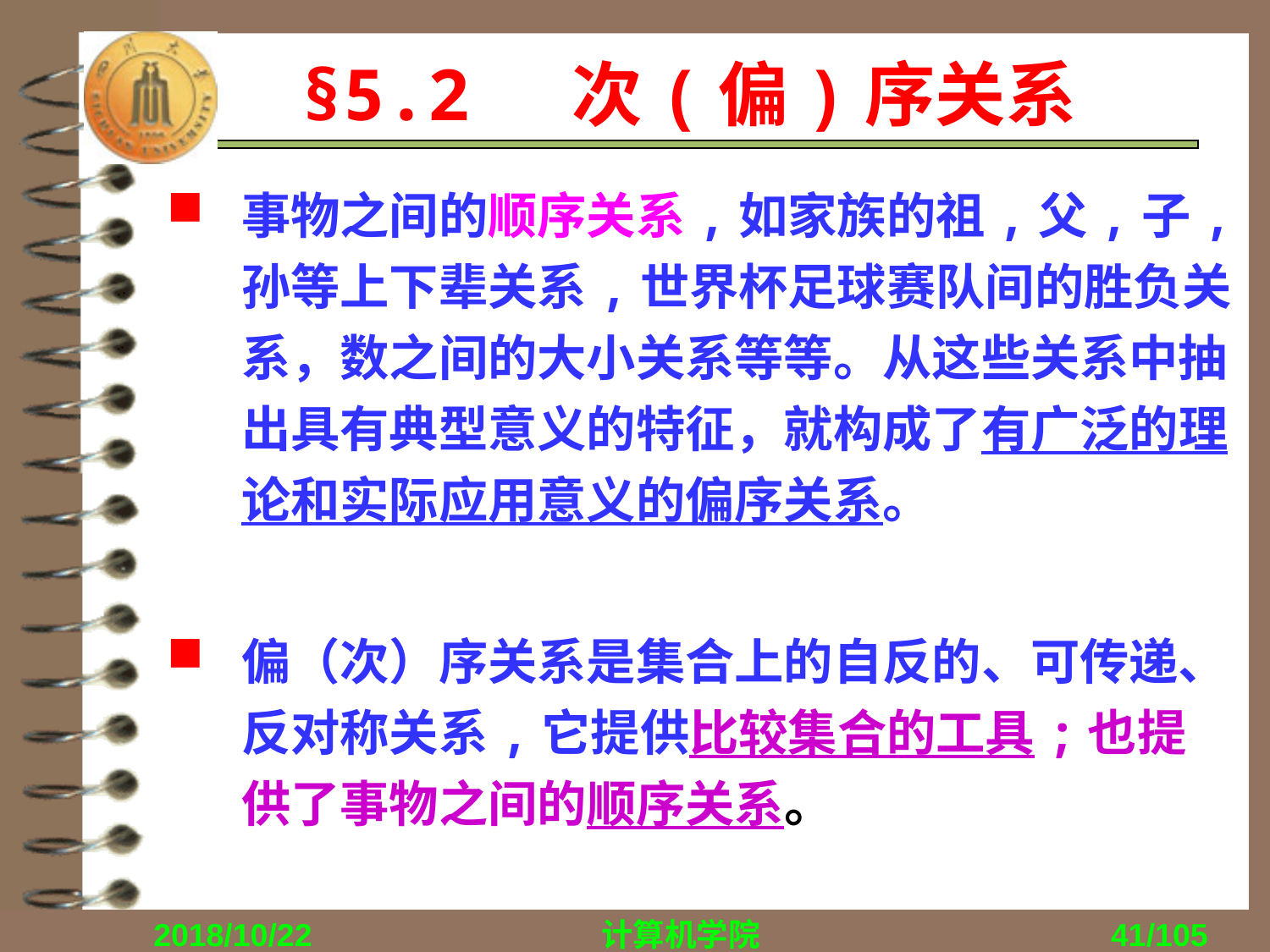

# §5.2  次(偏)序关系
事物之间的顺序关系,如家族的祖,父,子,孙等上下辈关系,世界杯足球赛队间的胜负关系，数之间的大小关系等等。从这些关系中抽出具有典型意义的特征，就构成了有广泛的理论和实际应用意义的偏序关系。

偏（次）序关系是集合上的自反的、可传递、反对称关系,它提供比较集合的工具;也提供了事物之间的顺序关系。
2018/10/22
计算机学院
41/105